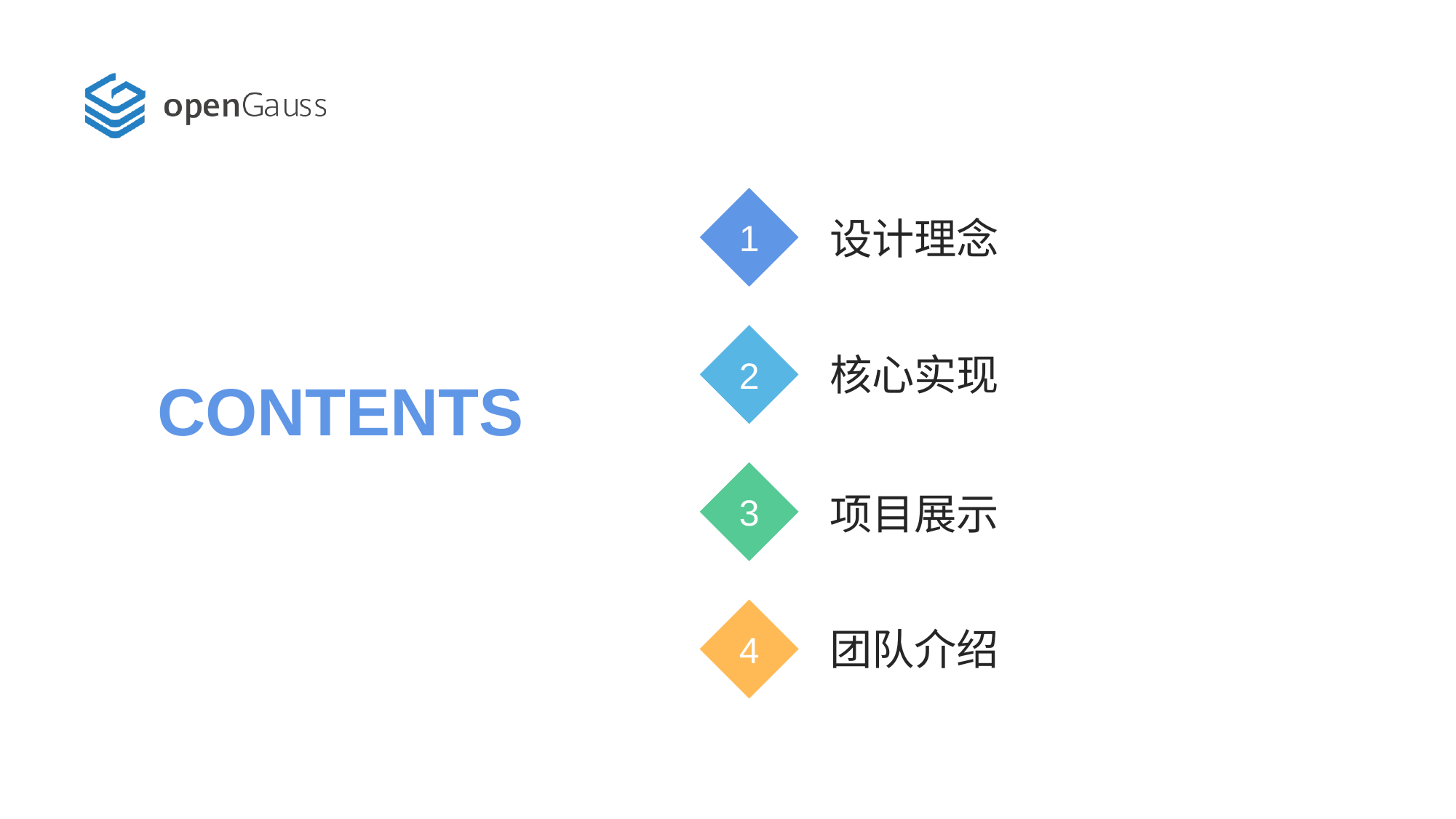

1
设计理念

2
核心实现

CONTENTS
3
项目展示

4
团队介绍